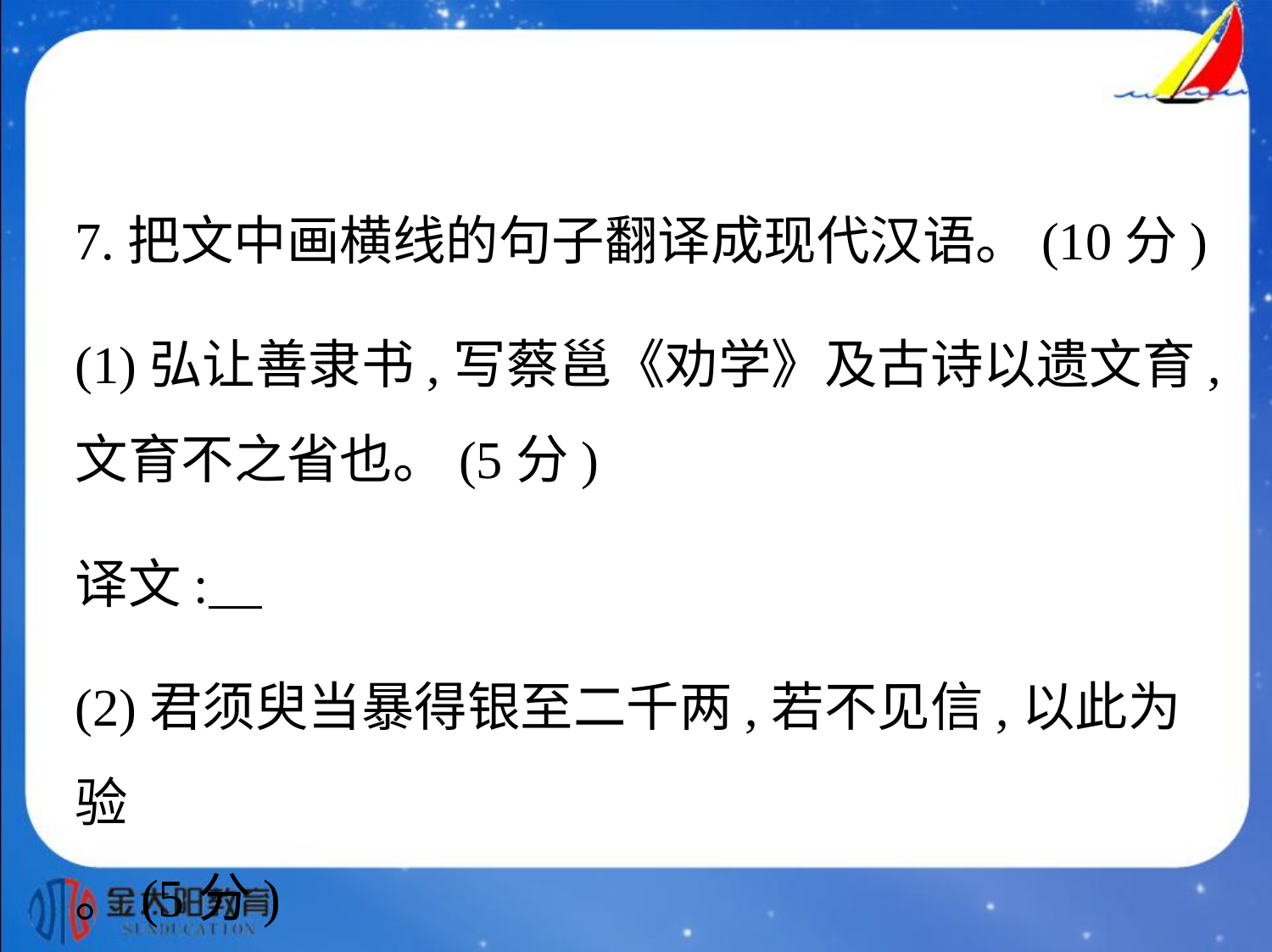

7.把文中画横线的句子翻译成现代汉语。(10分)
(1)弘让善隶书,写蔡邕《劝学》及古诗以遗文育,
文育不之省也。(5分)
译文:
(2)君须臾当暴得银至二千两,若不见信,以此为验
。(5分)